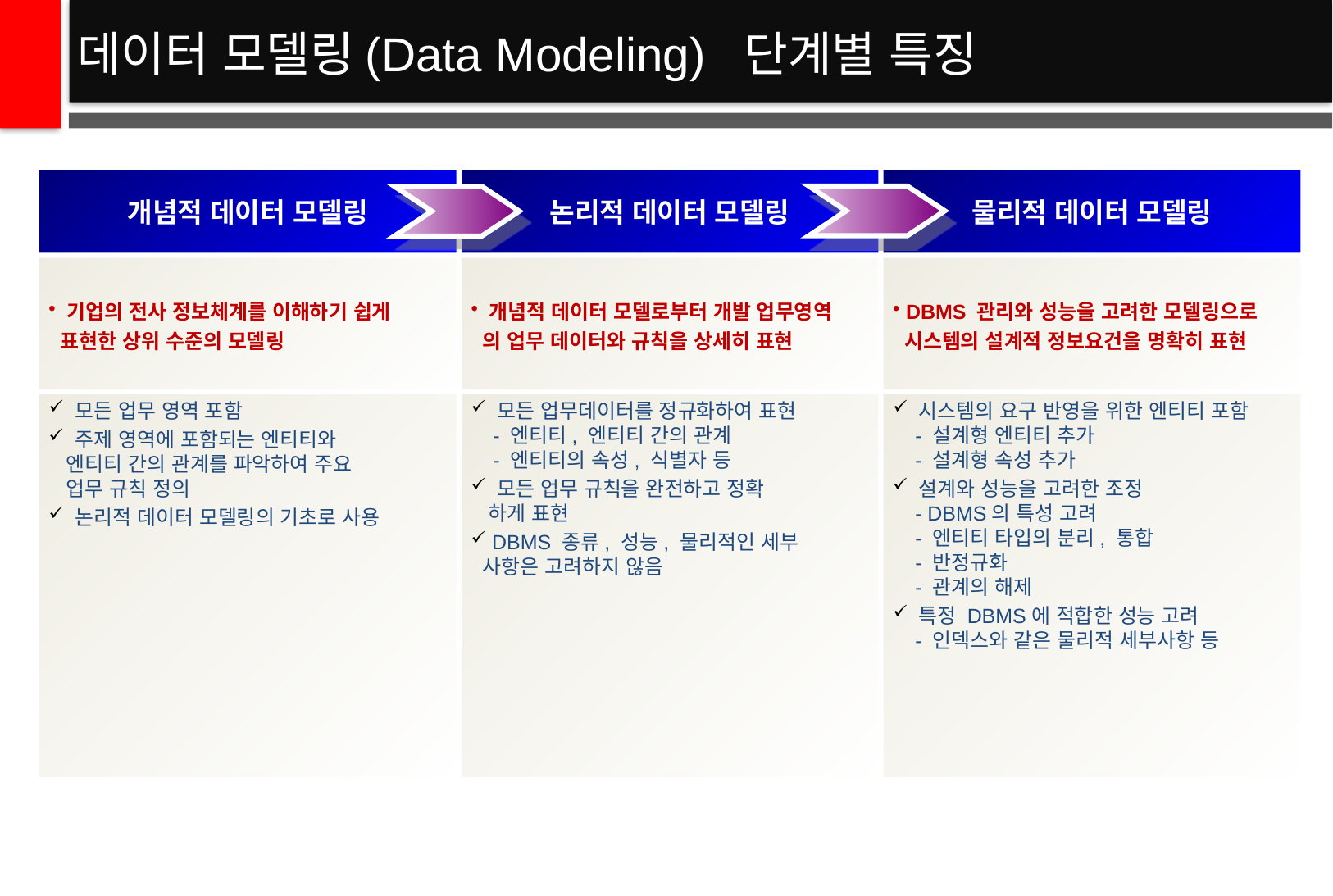

# 데이터 모델링(Data Modeling)  단계별 특징
개념적 데이터 모델링

논리적 데이터 모델링

물리적 데이터 모델링

 기업의 전사 정보체계를 이해하기 쉽게
  표현한 상위 수준의 모델링

 개념적 데이터 모델로부터 개발 업무영역
  의 업무 데이터와 규칙을 상세히 표현
 DBMS 관리와 성능을 고려한 모델링으로
  시스템의 설계적 정보요건을 명확히 표현
 모든 업무 영역 포함
 주제 영역에 포함되는 엔티티와
   엔티티 간의 관계를 파악하여 주요
   업무 규칙 정의
 논리적 데이터 모델링의 기초로 사용

 모든 업무데이터를 정규화하여 표현
   - 엔티티, 엔티티 간의 관계
   - 엔티티의 속성, 식별자 등
 모든 업무 규칙을 완전하고 정확
   하게 표현
 DBMS 종류, 성능, 물리적인 세부
  사항은 고려하지 않음
 시스템의 요구 반영을 위한 엔티티 포함
   - 설계형 엔티티 추가
   - 설계형 속성 추가
 설계와 성능을 고려한 조정
   - DBMS의 특성 고려
   - 엔티티 타입의 분리, 통합
   - 반정규화
   - 관계의 해제
 특정 DBMS에 적합한 성능 고려
   - 인덱스와 같은 물리적 세부사항 등